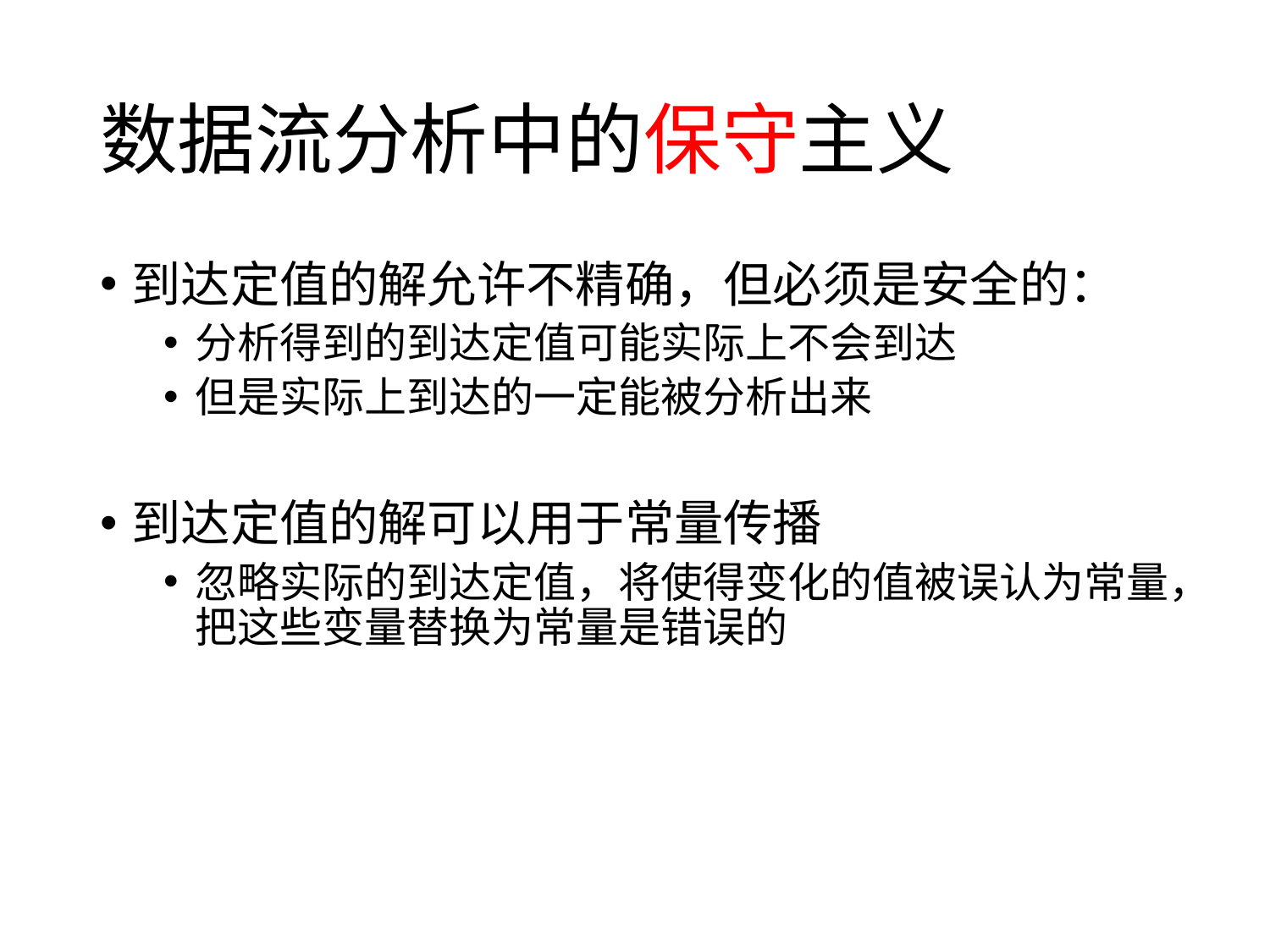

# 数据流分析中的保守主义
到达定值的解允许不精确，但必须是安全的：
分析得到的到达定值可能实际上不会到达
但是实际上到达的一定能被分析出来

到达定值的解可以用于常量传播
忽略实际的到达定值，将使得变化的值被误认为常量，把这些变量替换为常量是错误的